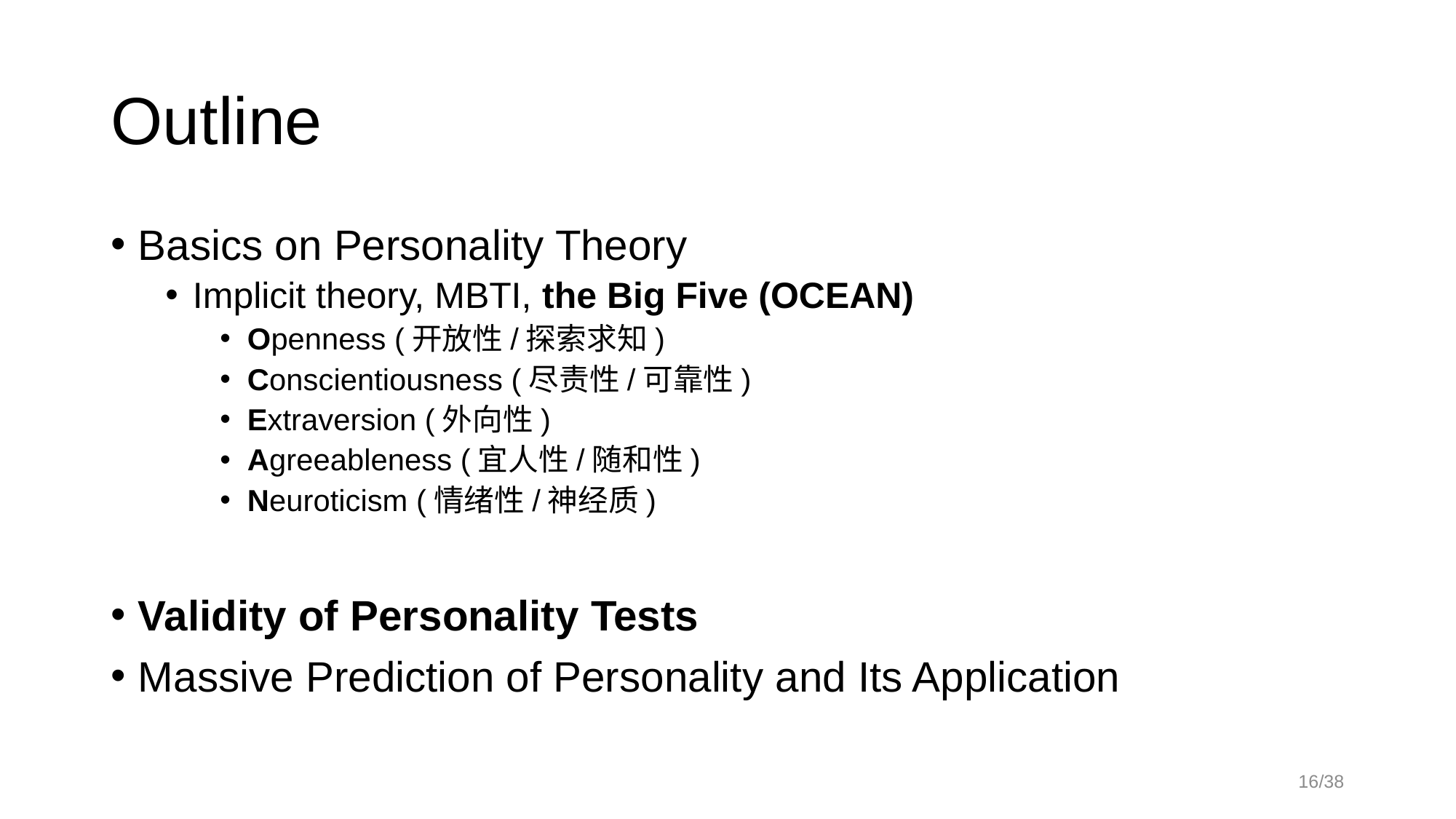

# Outline
Basics on Personality Theory
Implicit theory, MBTI, the Big Five (OCEAN)
Openness (开放性/探索求知)
Conscientiousness (尽责性/可靠性)
Extraversion (外向性)
Agreeableness (宜人性/随和性)
Neuroticism (情绪性/神经质)

Validity of Personality Tests
Massive Prediction of Personality and Its Application
16/38